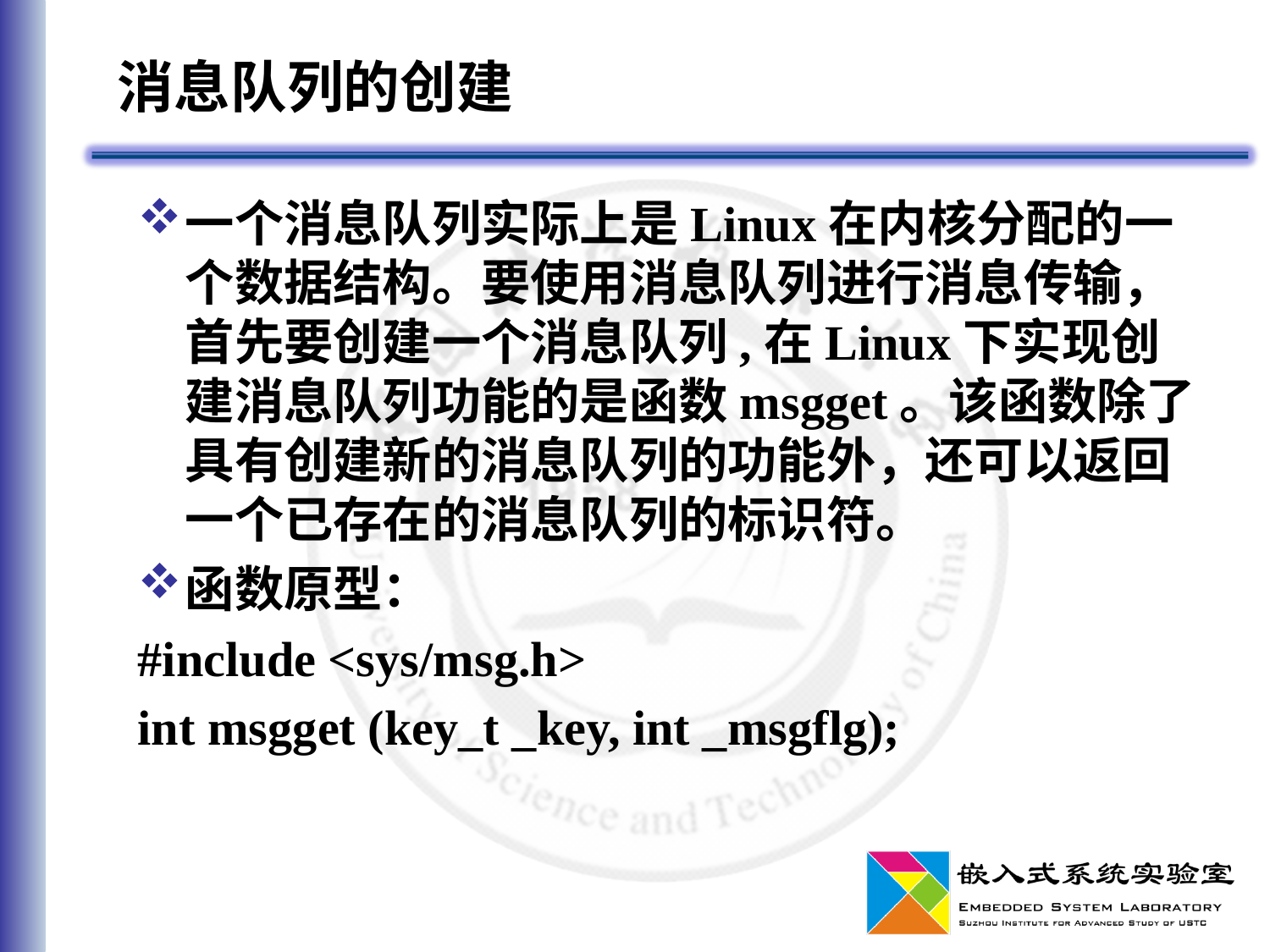

# 消息队列的创建
一个消息队列实际上是Linux在内核分配的一个数据结构。要使用消息队列进行消息传输，首先要创建一个消息队列,在Linux下实现创建消息队列功能的是函数msgget。该函数除了具有创建新的消息队列的功能外，还可以返回一个已存在的消息队列的标识符。
函数原型：
#include <sys/msg.h>
int msgget (key_t _key, int _msgflg);